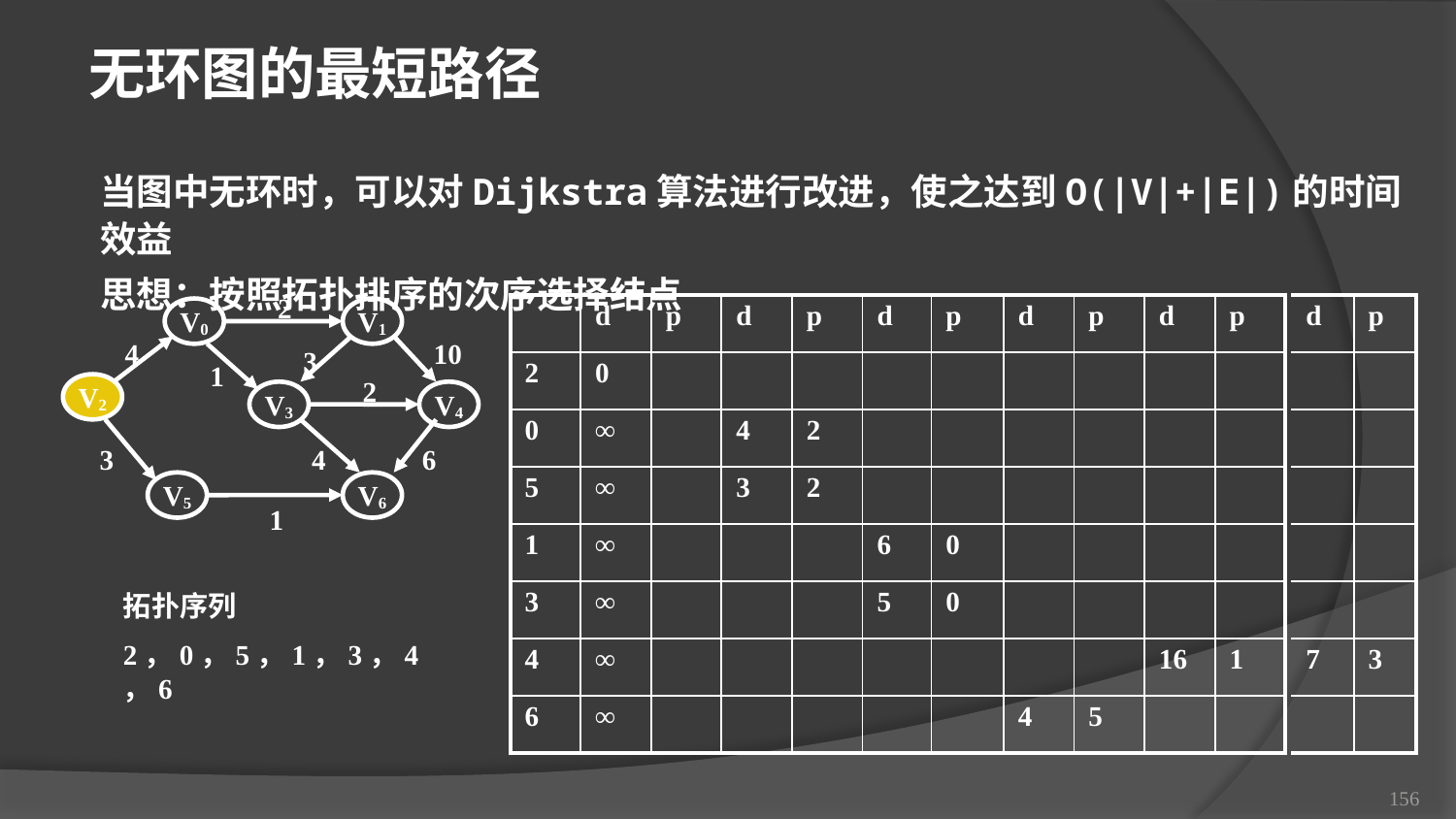

无环图的最短路径
当图中无环时，可以对Dijkstra算法进行改进，使之达到O(|V|+|E|)的时间效益
思想：按照拓扑排序的次序选择结点
2
V0
V1

4
10

3

1
2
V2
V3
V4

3
4
6
V5
V6

1
|  | d | p | d | p | d | p | d | p | d | p |
| --- | --- | --- | --- | --- | --- | --- | --- | --- | --- | --- |
| 2 | 0 |  |  |  |  |  |  |  |  |  |
| 0 | ∞ |  | 4 | 2 |  |  |  |  |  |  |
| 5 | ∞ |  | 3 | 2 |  |  |  |  |  |  |
| 1 | ∞ |  |  |  | 6 | 0 |  |  |  |  |
| 3 | ∞ |  |  |  | 5 | 0 |  |  |  |  |
| 4 | ∞ |  |  |  |  |  |  |  | 16 | 1 |
| 6 | ∞ |  |  |  |  |  | 4 | 5 |  |  |
| d | p |
| --- | --- |
|  |  |
|  |  |
|  |  |
|  |  |
|  |  |
| 7 | 3 |
|  |  |
拓扑序列
2，0，5，1，3，4，6
156